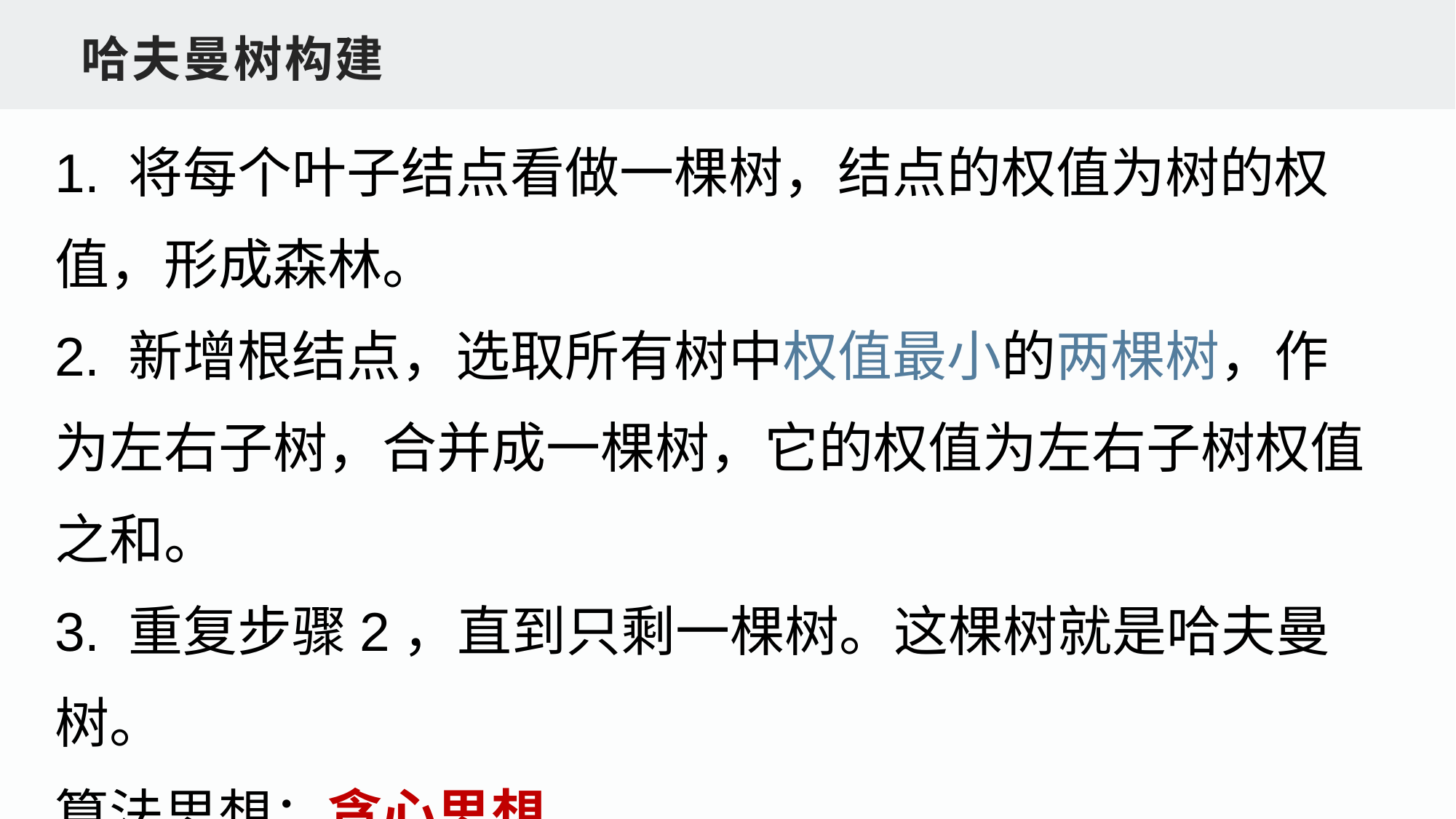

哈夫曼树构建
1. 将每个叶子结点看做一棵树，结点的权值为树的权值，形成森林。
2. 新增根结点，选取所有树中权值最小的两棵树，作为左右子树，合并成一棵树，它的权值为左右子树权值之和。
3. 重复步骤2，直到只剩一棵树。这棵树就是哈夫曼树。
算法思想：贪心思想
23